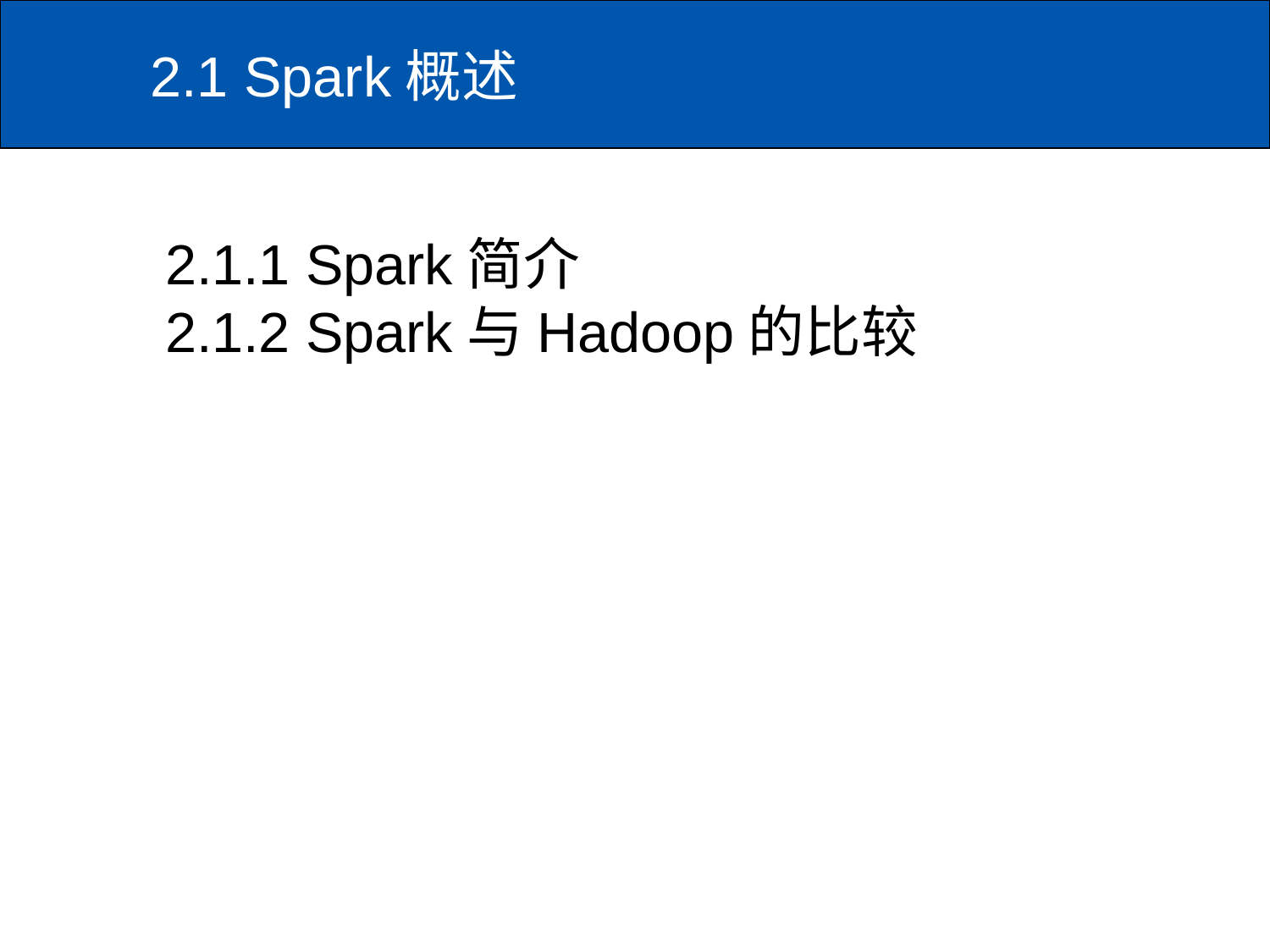

# 2.1 Spark概述
2.1.1 Spark简介
2.1.2 Spark与Hadoop的比较